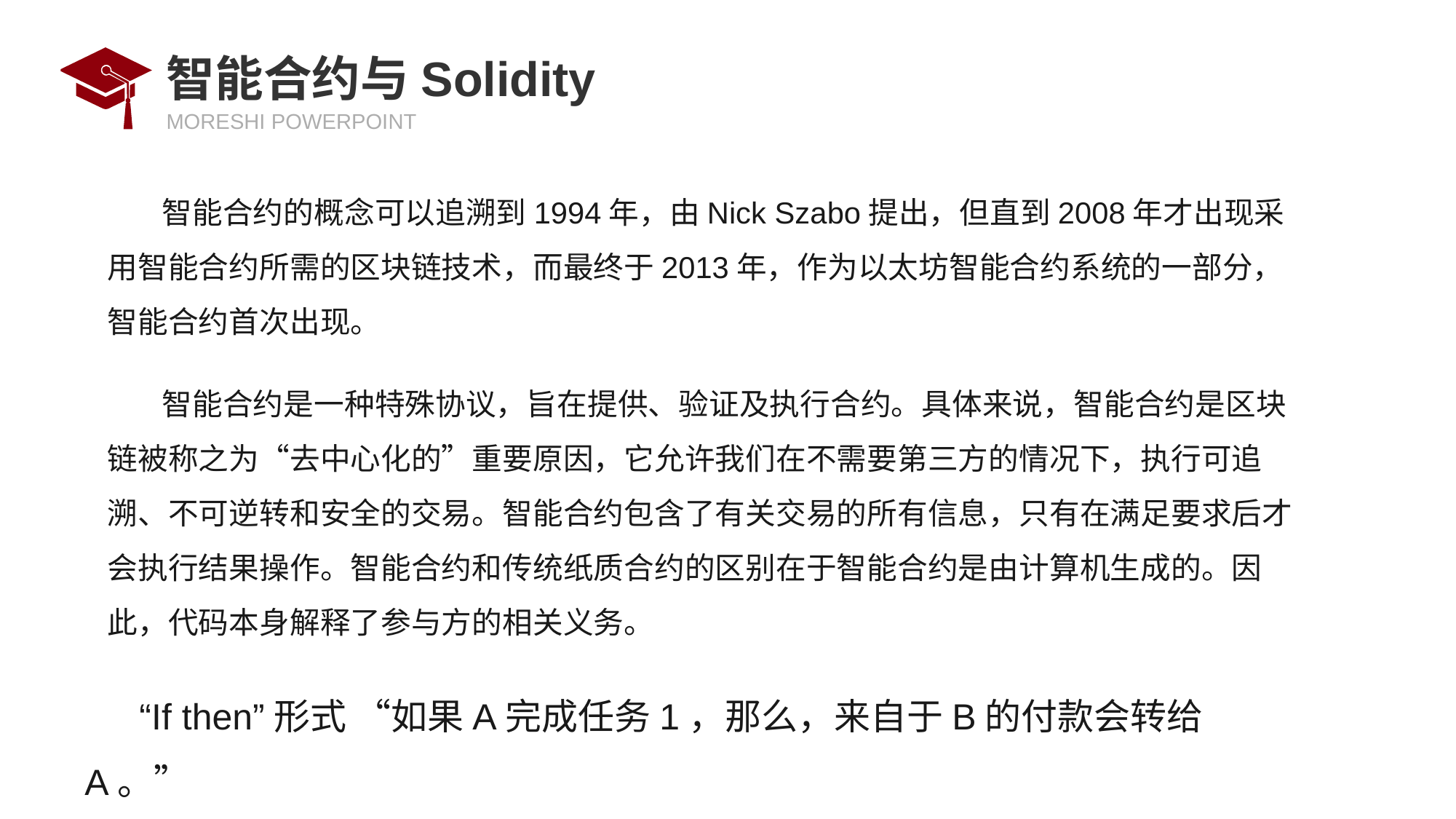

# 智能合约与Solidity
智能合约的概念可以追溯到1994年，由Nick Szabo提出，但直到2008年才出现采用智能合约所需的区块链技术，而最终于2013年，作为以太坊智能合约系统的一部分，智能合约首次出现。
智能合约是一种特殊协议，旨在提供、验证及执行合约。具体来说，智能合约是区块链被称之为“去中心化的”重要原因，它允许我们在不需要第三方的情况下，执行可追溯、不可逆转和安全的交易。智能合约包含了有关交易的所有信息，只有在满足要求后才会执行结果操作。智能合约和传统纸质合约的区别在于智能合约是由计算机生成的。因此，代码本身解释了参与方的相关义务。
“If then”形式 “如果A完成任务1，那么，来自于B的付款会转给A。”